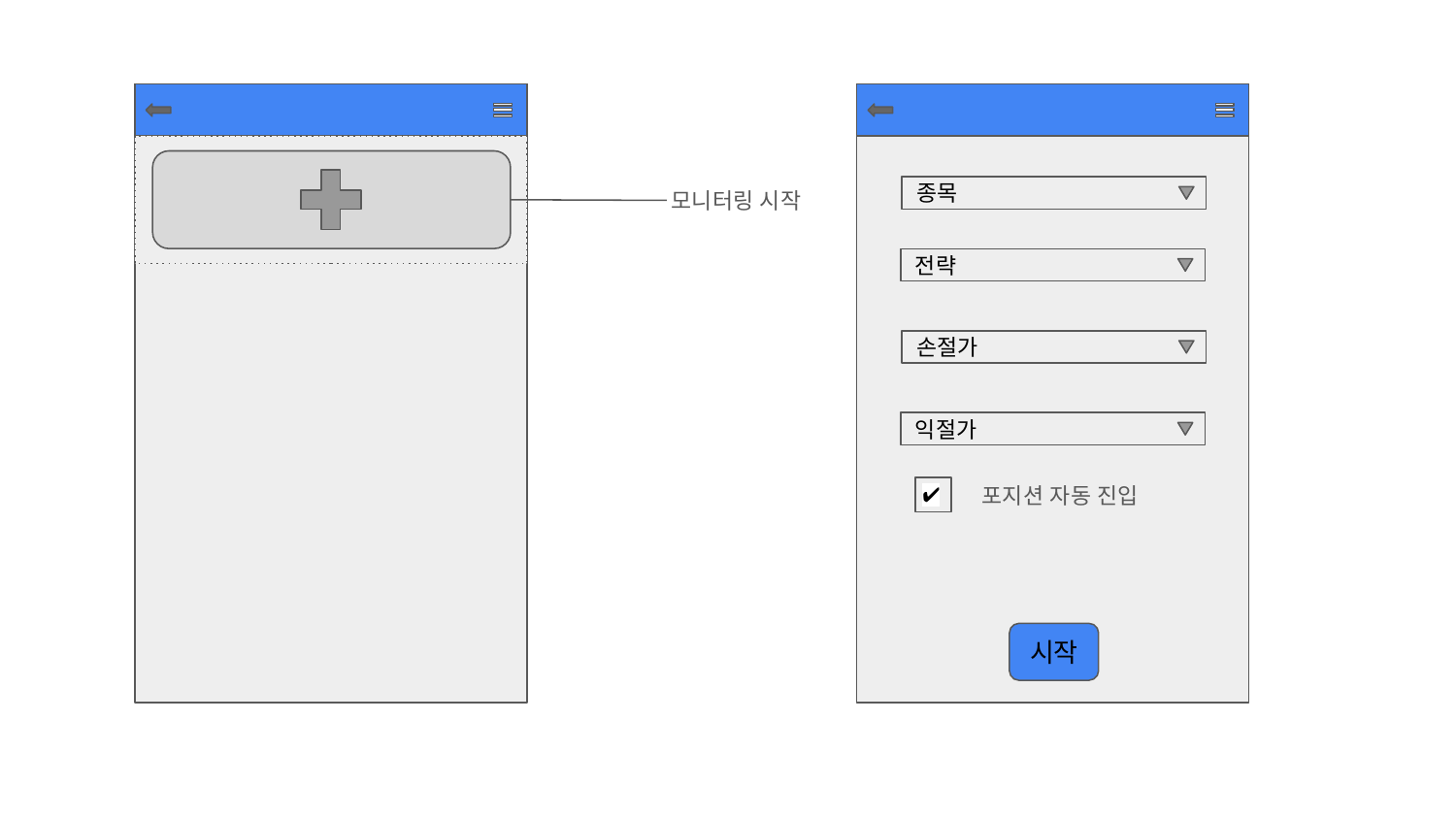

모니터링 시작

종목

전략

손절가

익절가

✔

포지션 자동 진입

시작